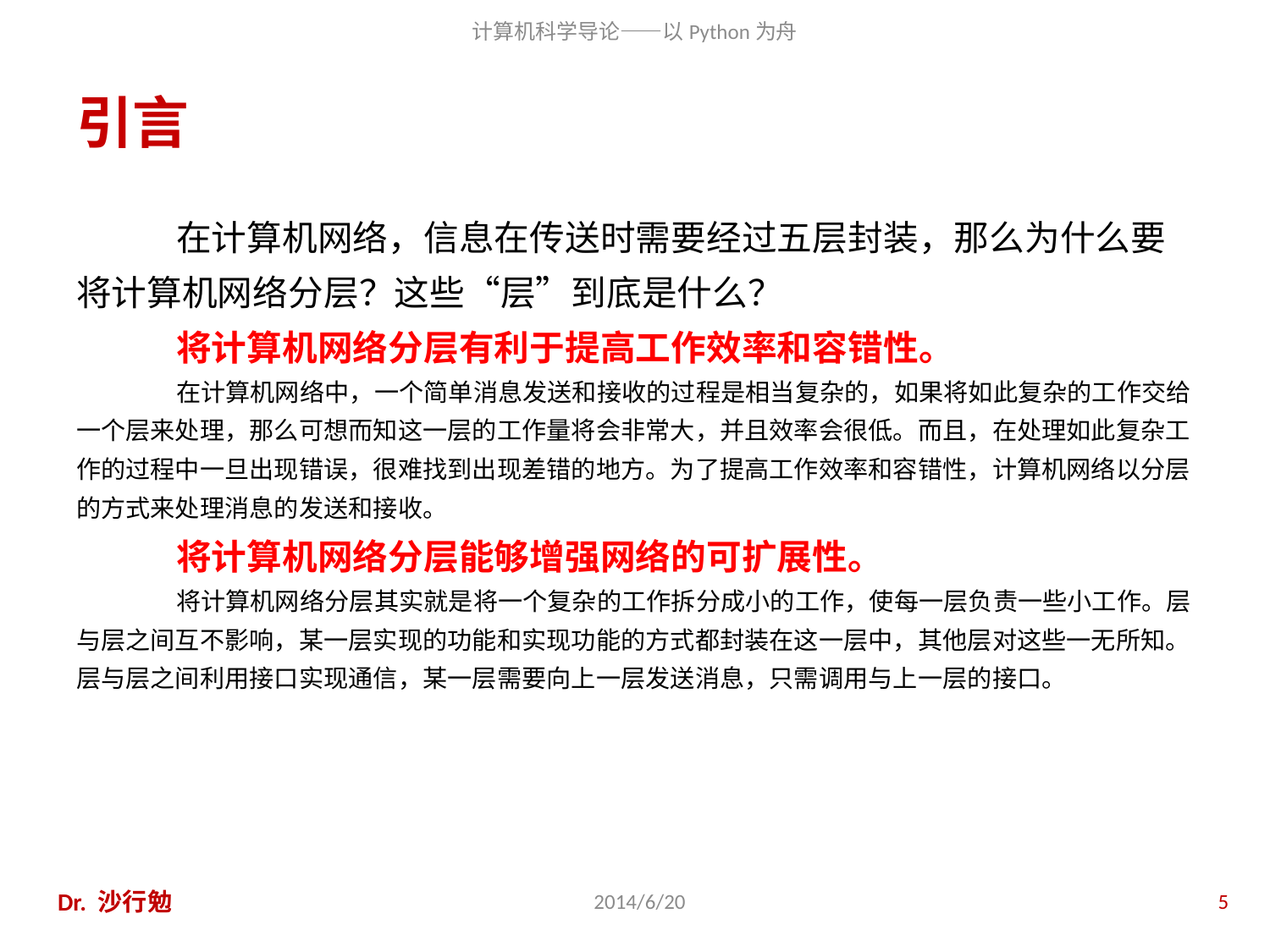

# 引言
在计算机网络，信息在传送时需要经过五层封装，那么为什么要将计算机网络分层？这些“层”到底是什么？
将计算机网络分层有利于提高工作效率和容错性。
在计算机网络中，一个简单消息发送和接收的过程是相当复杂的，如果将如此复杂的工作交给一个层来处理，那么可想而知这一层的工作量将会非常大，并且效率会很低。而且，在处理如此复杂工作的过程中一旦出现错误，很难找到出现差错的地方。为了提高工作效率和容错性，计算机网络以分层的方式来处理消息的发送和接收。
将计算机网络分层能够增强网络的可扩展性。
将计算机网络分层其实就是将一个复杂的工作拆分成小的工作，使每一层负责一些小工作。层与层之间互不影响，某一层实现的功能和实现功能的方式都封装在这一层中，其他层对这些一无所知。层与层之间利用接口实现通信，某一层需要向上一层发送消息，只需调用与上一层的接口。
Dr. 沙行勉
2014/6/20
5